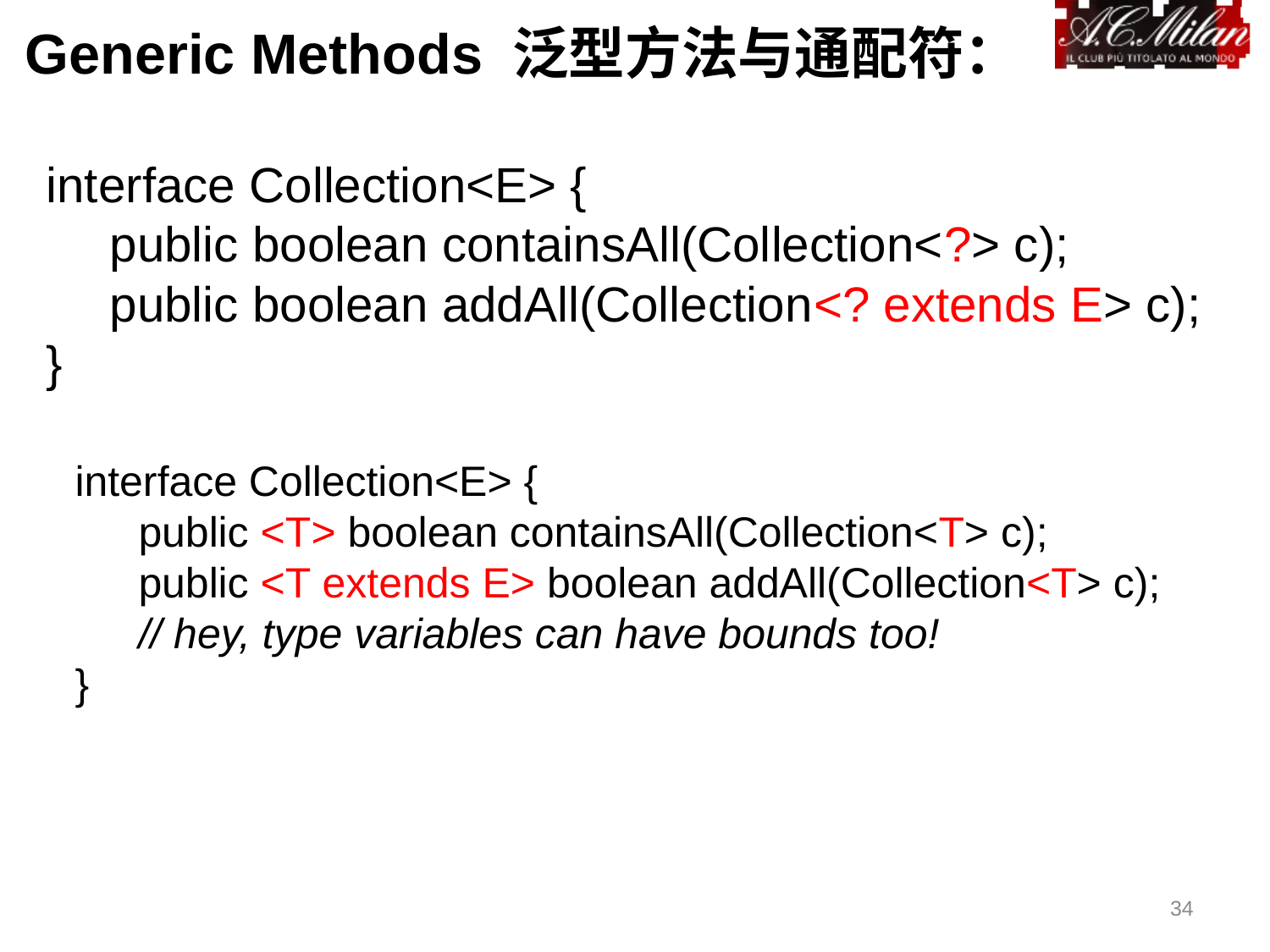

Generic Methods 泛型方法与通配符：
interface Collection<E> {
public boolean containsAll(Collection<?> c);
public boolean addAll(Collection<? extends E> c);
}
interface Collection<E> {
public <T> boolean containsAll(Collection<T> c);
public <T extends E> boolean addAll(Collection<T> c);
// hey, type variables can have bounds too!
}
34